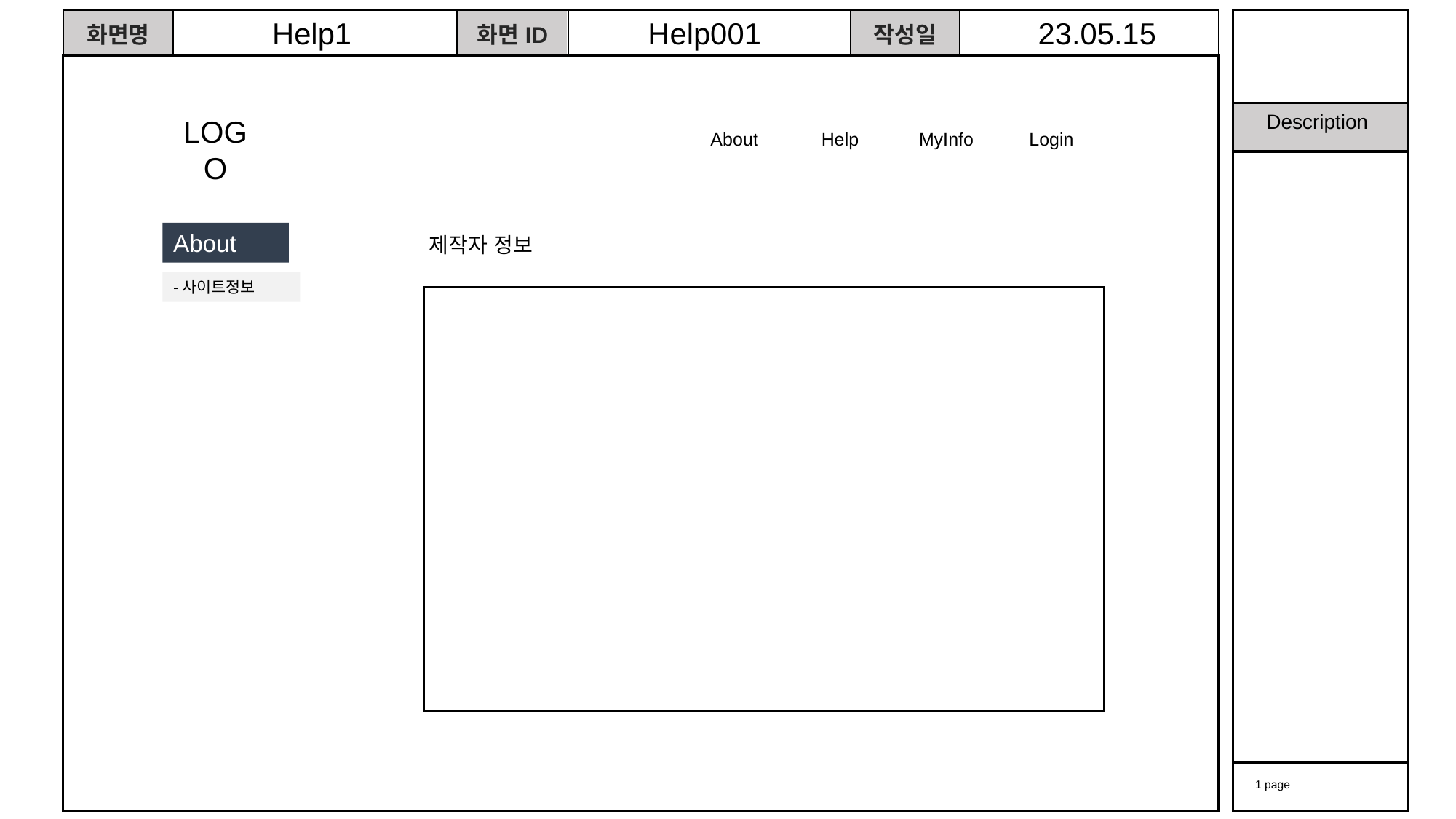

Help1
Help001
23.05.15
LOGO
Login
Help
MyInfo
About
About
제작자 정보
-사이트정보